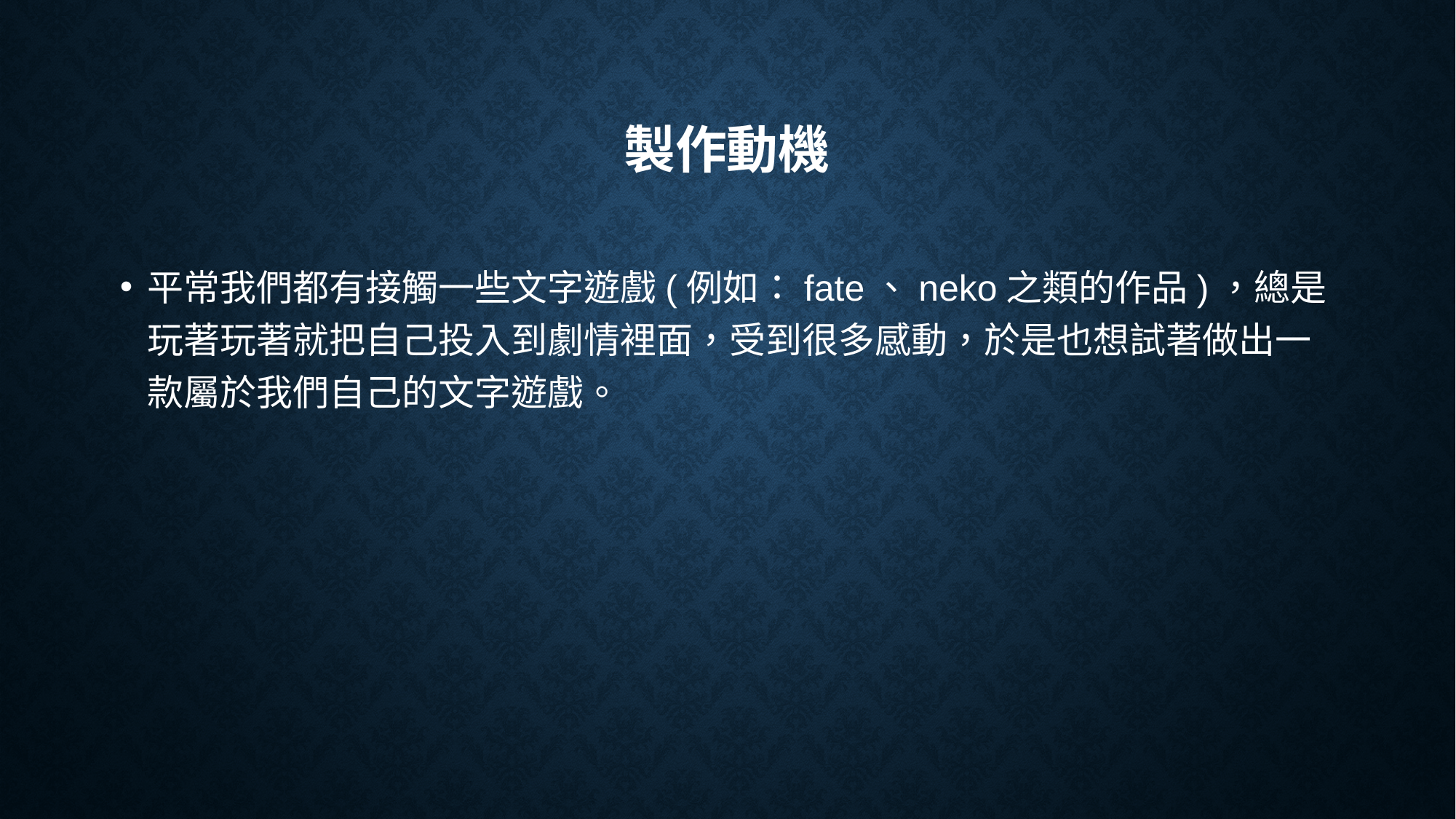

# 製作動機
平常我們都有接觸一些文字遊戲(例如：fate、neko之類的作品)，總是玩著玩著就把自己投入到劇情裡面，受到很多感動，於是也想試著做出一款屬於我們自己的文字遊戲。